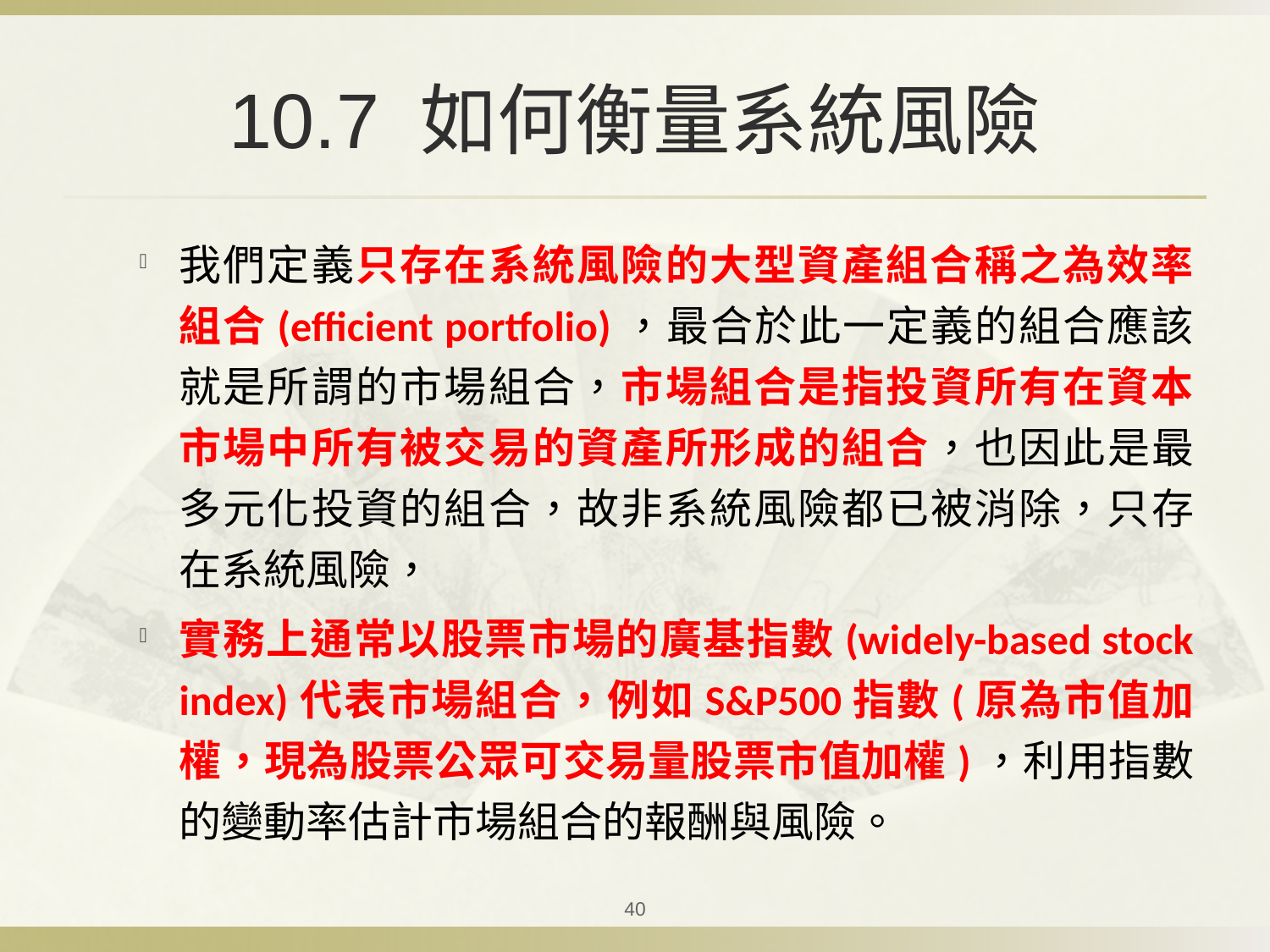

# 10.7 如何衡量系統風險
我們定義只存在系統風險的大型資產組合稱之為效率組合(efficient portfolio)，最合於此一定義的組合應該就是所謂的市場組合，市場組合是指投資所有在資本市場中所有被交易的資產所形成的組合，也因此是最多元化投資的組合，故非系統風險都已被消除，只存在系統風險，
實務上通常以股票市場的廣基指數(widely-based stock index)代表市場組合，例如S&P500指數(原為市值加權，現為股票公眾可交易量股票市值加權)，利用指數的變動率估計市場組合的報酬與風險。

40